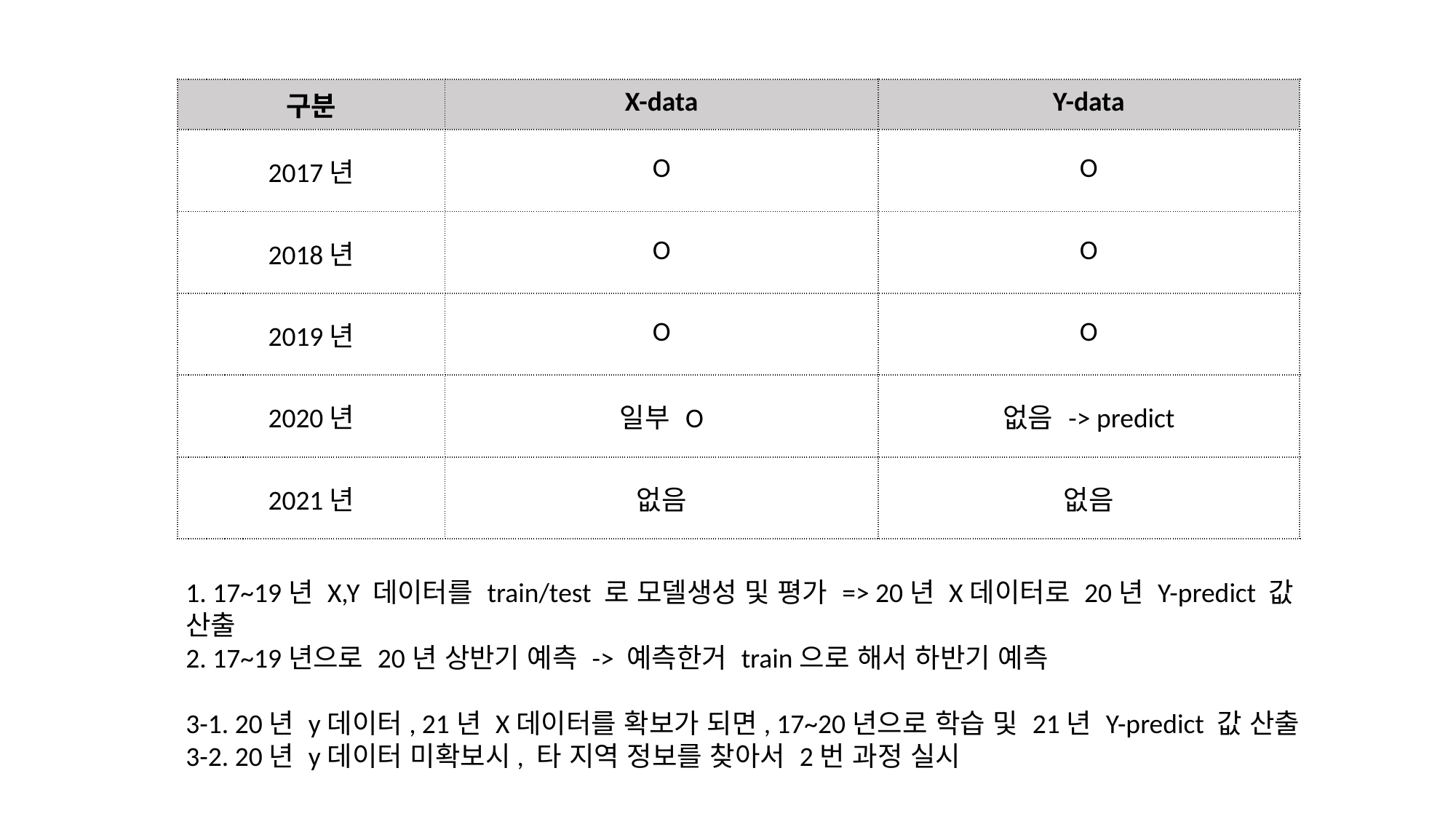

| 구분 | X-data | Y-data |
| --- | --- | --- |
| 2017년 | O | O |
| 2018년 | O | O |
| 2019년 | O | O |
| 2020년 | 일부 O | 없음 -> predict |
| 2021년 | 없음 | 없음 |
1. 17~19년 X,Y 데이터를 train/test 로 모델생성 및 평가 => 20년 X데이터로 20년 Y-predict 값 산출
2. 17~19년으로 20년 상반기 예측 -> 예측한거 train으로 해서 하반기 예측

3-1. 20년 y데이터, 21년 X데이터를 확보가 되면, 17~20년으로 학습 및 21년 Y-predict 값 산출
3-2. 20년 y데이터 미확보시, 타 지역 정보를 찾아서 2번 과정 실시